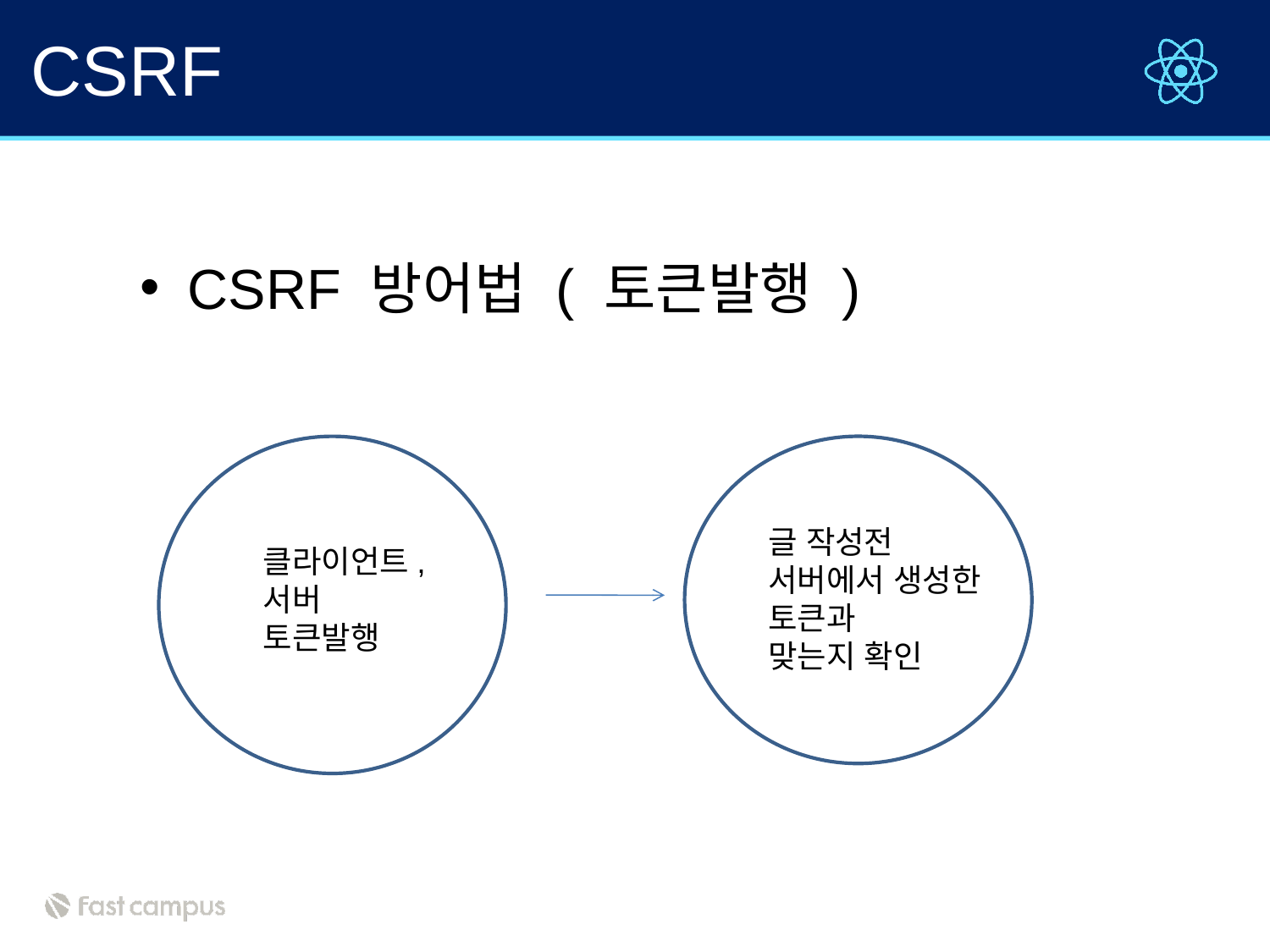

# CSRF
CSRF 방어법 ( 토큰발행 )

글 작성전
서버에서 생성한
토큰과
맞는지 확인
클라이언트,
서버
토큰발행